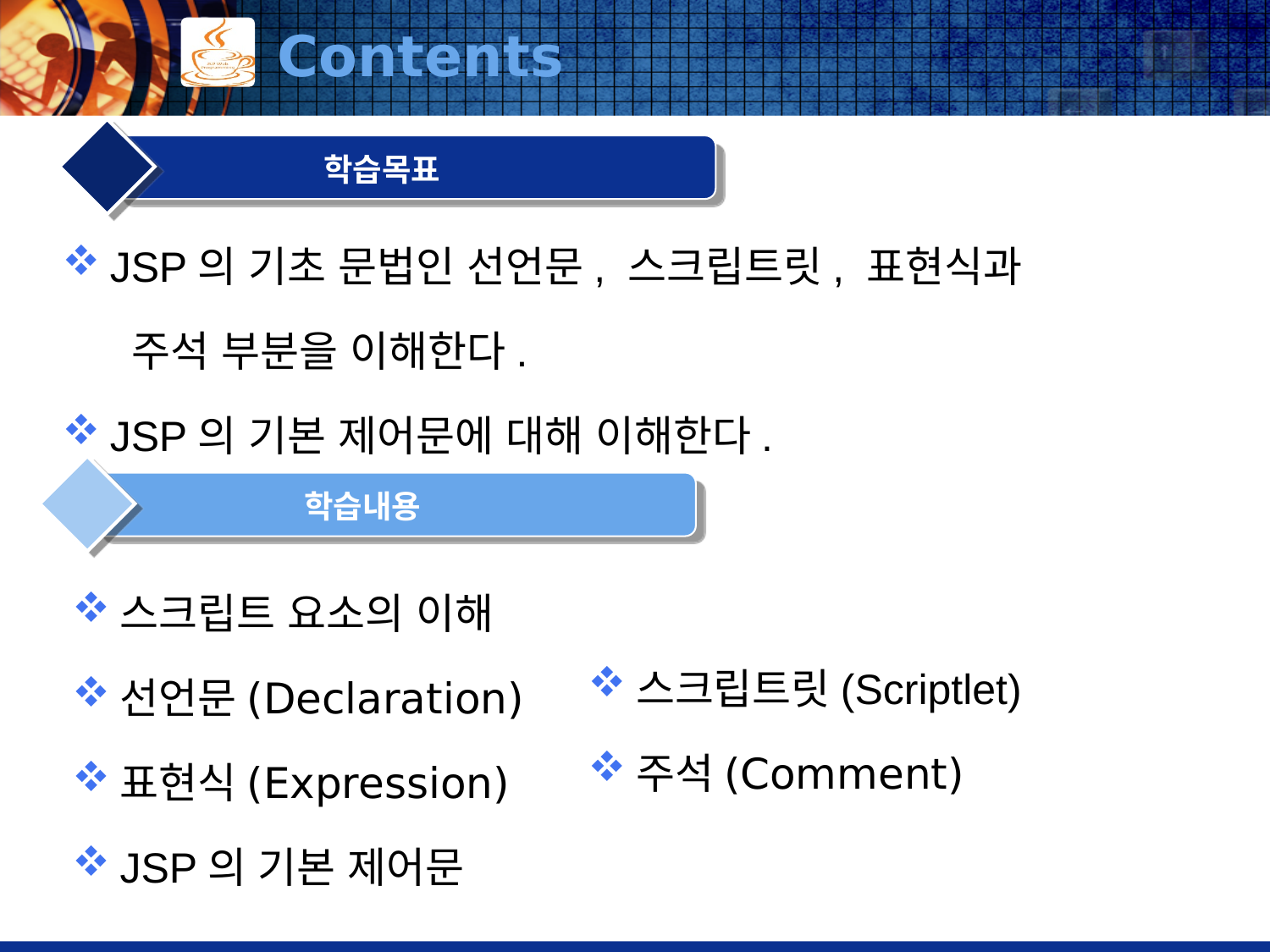

# Contents

학습목표
JSP의 기초 문법인 선언문, 스크립트릿, 표현식과
     주석 부분을 이해한다.
JSP의 기본 제어문에 대해 이해한다.

학습내용

스크립트릿(Scriptlet)
주석(Comment)
스크립트 요소의 이해
선언문(Declaration)
표현식(Expression)
JSP의 기본 제어문